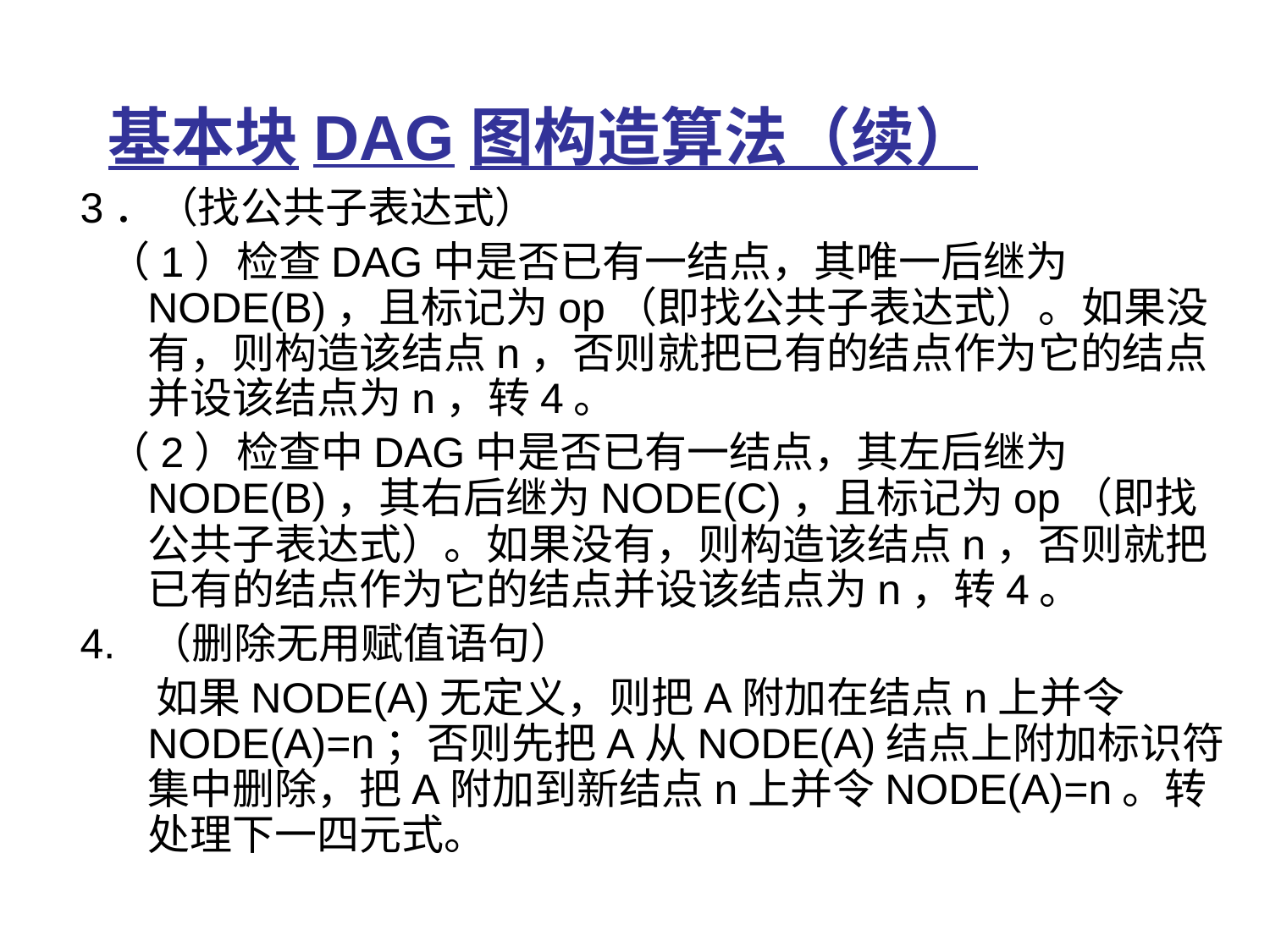

# 基本块DAG图构造算法（续）
   3．（找公共子表达式）
（1）检查DAG中是否已有一结点，其唯一后继为NODE(B)，且标记为op（即找公共子表达式）。如果没有，则构造该结点n，否则就把已有的结点作为它的结点并设该结点为n，转4。
（2）检查中DAG中是否已有一结点，其左后继为NODE(B)，其右后继为NODE(C)，且标记为op（即找公共子表达式）。如果没有，则构造该结点n，否则就把已有的结点作为它的结点并设该结点为n，转4。
   4.  （删除无用赋值语句）
    如果NODE(A)无定义，则把A附加在结点n上并令NODE(A)=n；否则先把A从NODE(A)结点上附加标识符集中删除，把A附加到新结点n上并令NODE(A)=n。转处理下一四元式。
25